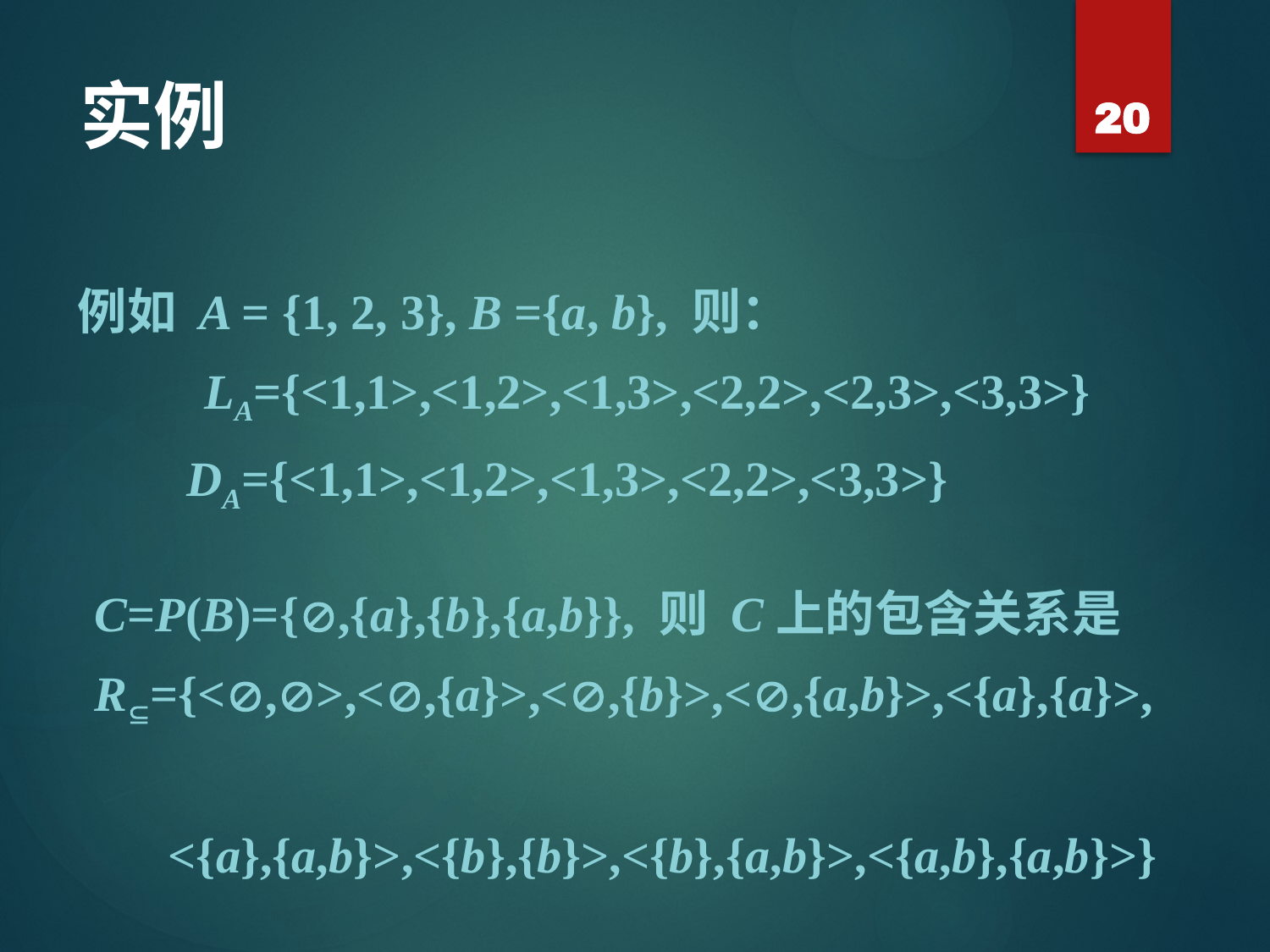

20
# 实例
例如 A = {1, 2, 3}, B ={a, b}, 则：
      LA={<1,1>,<1,2>,<1,3>,<2,2>,<2,3>,<3,3>}
     DA={<1,1>,<1,2>,<1,3>,<2,2>,<3,3>}

C=P(B)={∅,{a},{b},{a,b}}, 则 C上的包含关系是
R⊆={<∅,∅>,<∅,{a}>,<∅,{b}>,<∅,{a,b}>,<{a},{a}>,
      <{a},{a,b}>,<{b},{b}>,<{b},{a,b}>,<{a,b},{a,b}>}